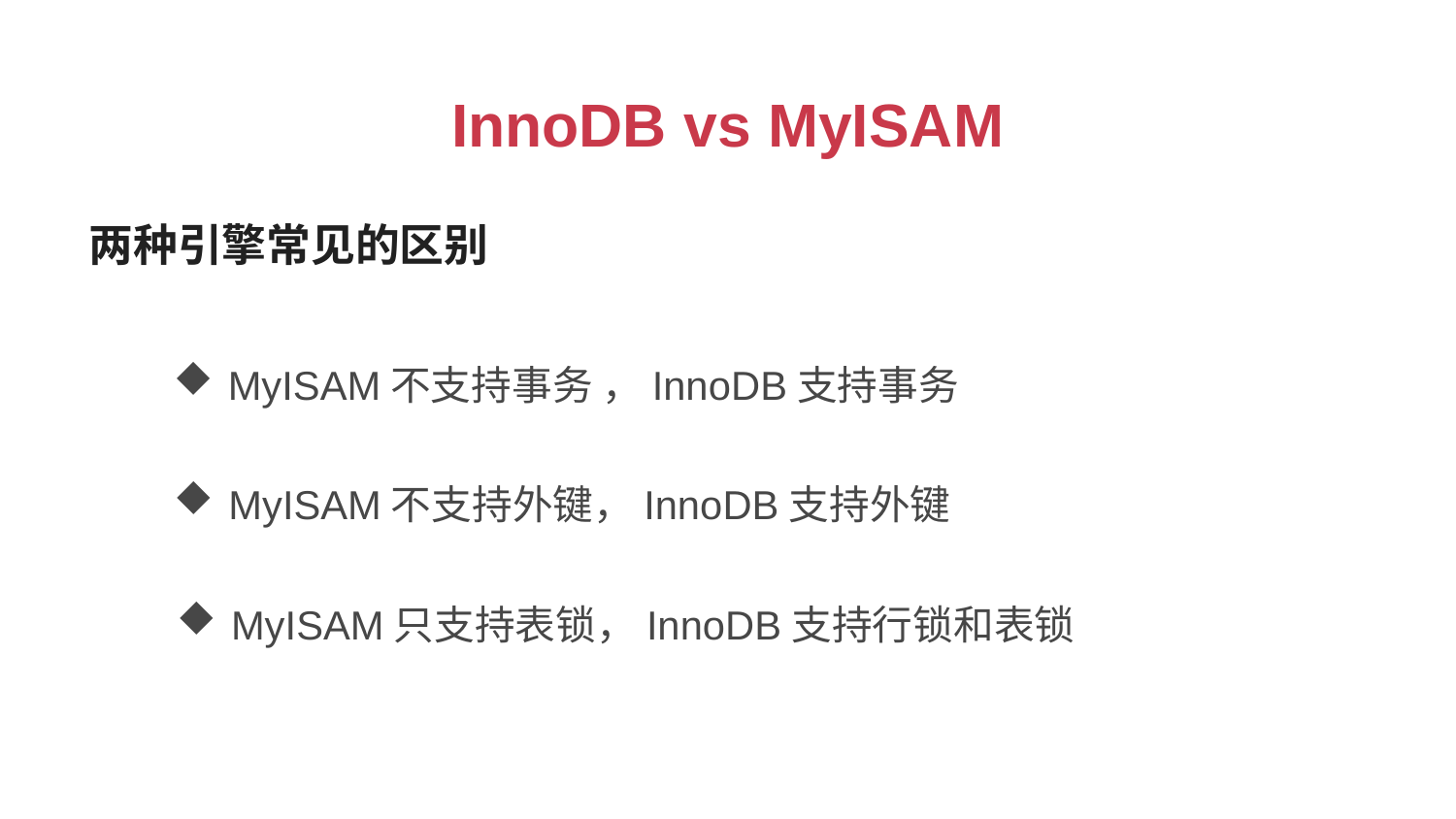

InnoDB vs MyISAM
两种引擎常见的区别
MyISAM不支持事务 ，InnoDB支持事务
MyISAM不支持外键，InnoDB支持外键
MyISAM只支持表锁，InnoDB支持行锁和表锁